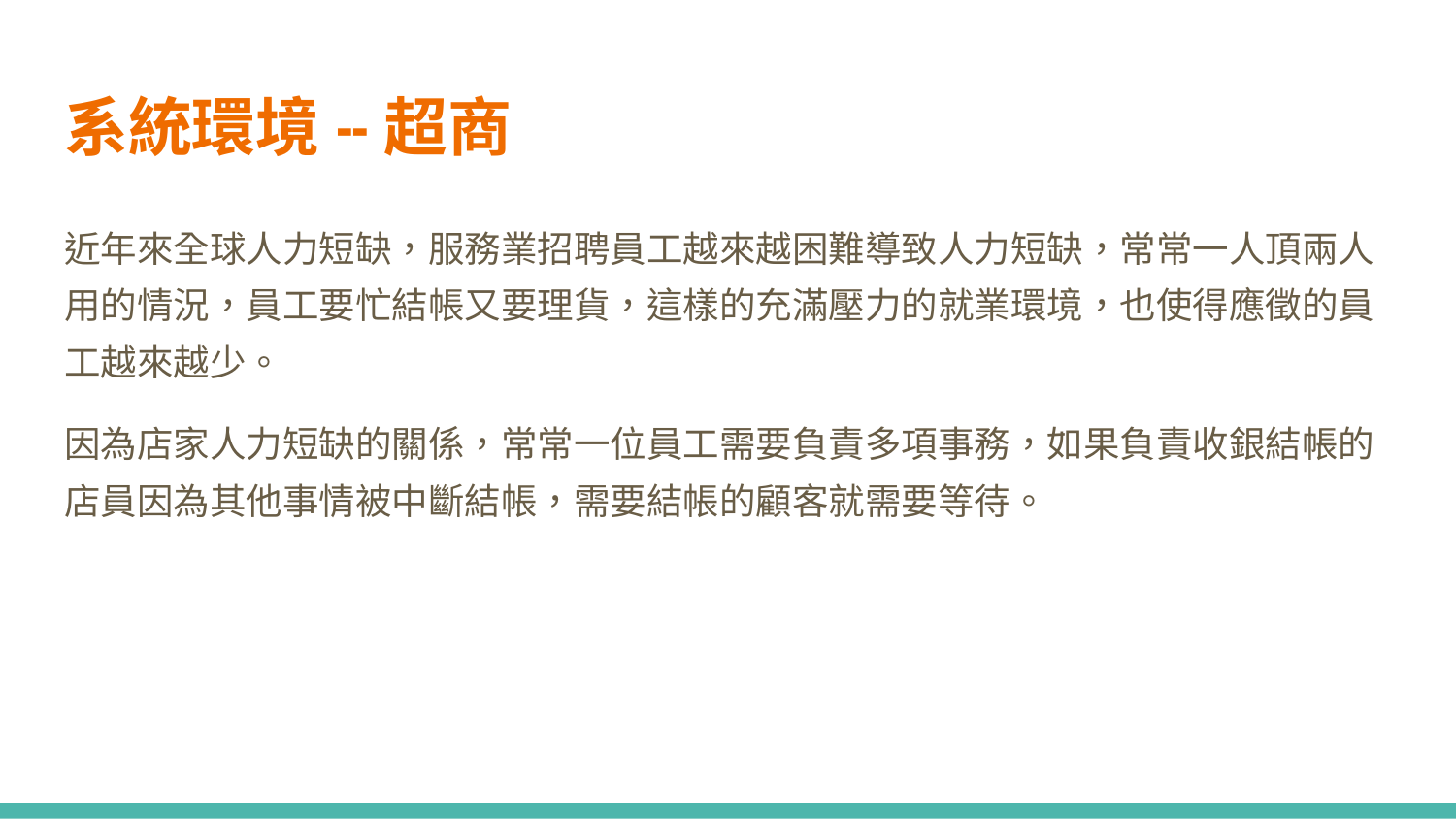

# 系統環境--超商
近年來全球人力短缺，服務業招聘員工越來越困難導致人力短缺，常常一人頂兩人用的情況，員工要忙結帳又要理貨，這樣的充滿壓力的就業環境，也使得應徵的員工越來越少。
因為店家人力短缺的關係，常常一位員工需要負責多項事務，如果負責收銀結帳的店員因為其他事情被中斷結帳，需要結帳的顧客就需要等待。